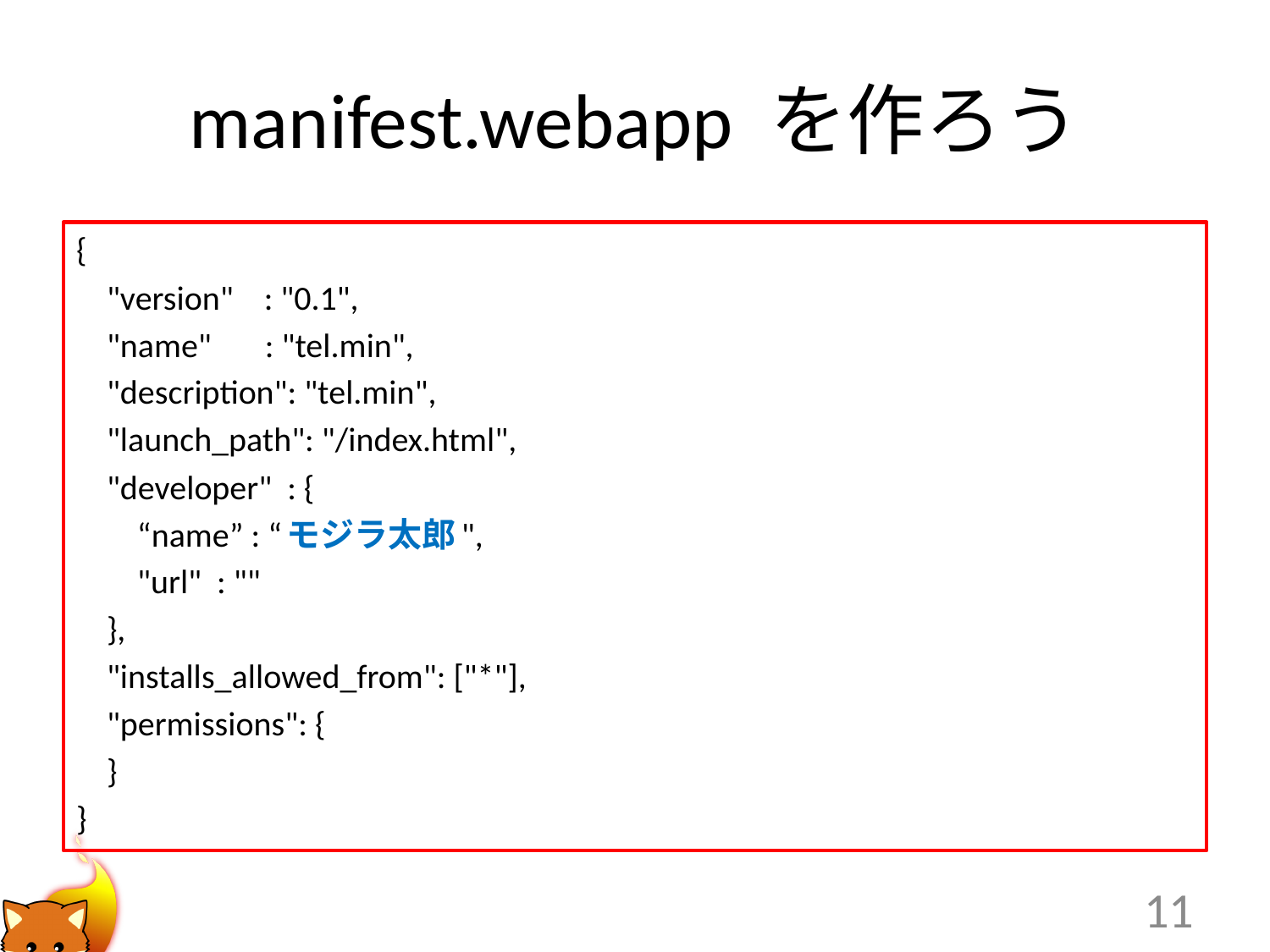

# manifest.webapp を作ろう
{
    "version"    : "0.1",
    "name"       : "tel.min",
    "description": "tel.min",
    "launch_path": "/index.html",
    "developer"  : {
        “name” : “モジラ太郎",
        "url"  : ""
    },
    "installs_allowed_from": ["*"],
    "permissions": {
    }
}

11